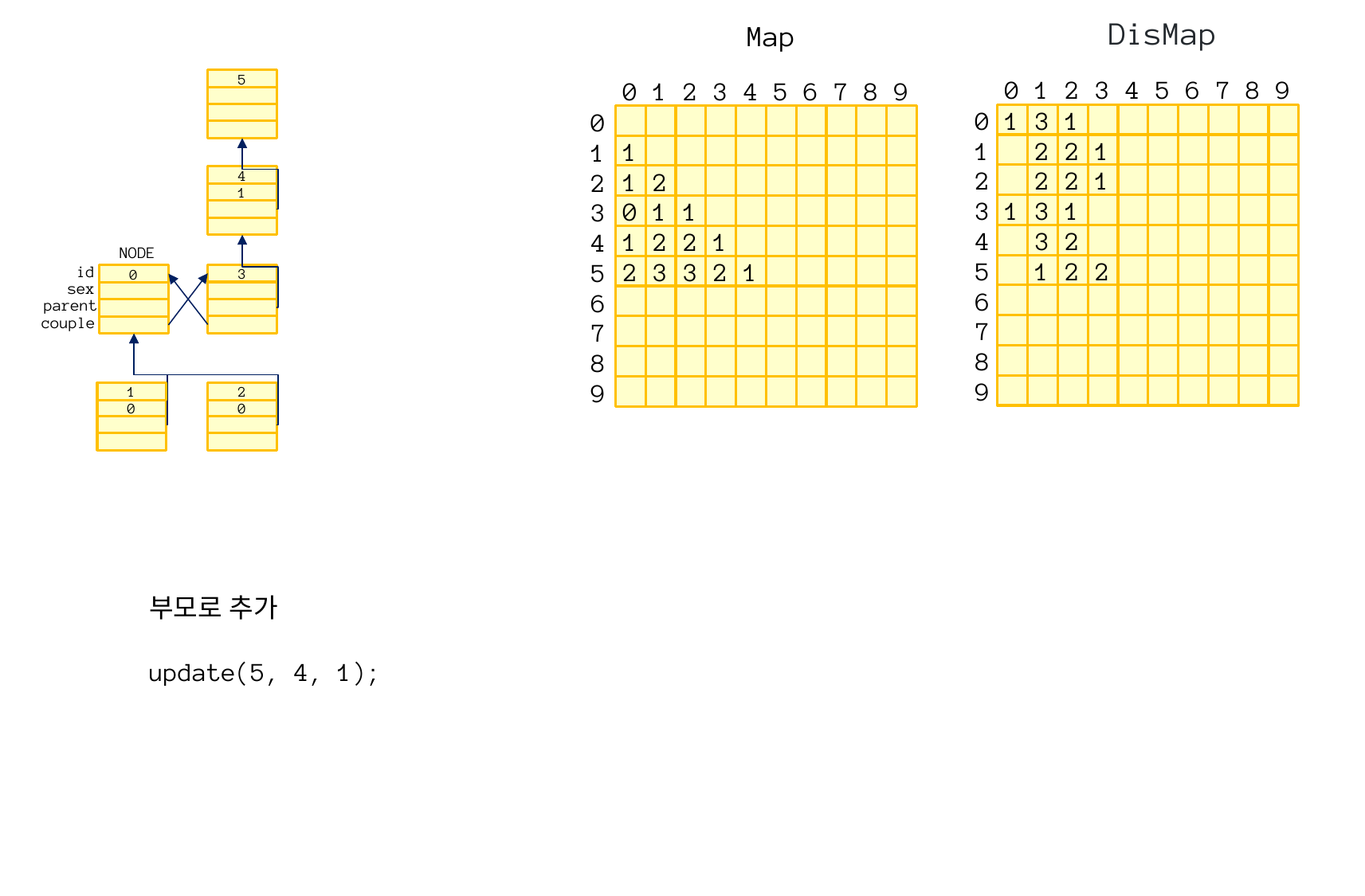

DisMap
Map
5
0
1
2
3
4
5
6
7
8
9
0
1
2
3
4
5
6
7
8
9

0
1
3
1

0

1

2
2
1

1

1
2

2
2
1

1
2

4
2
1
3
1
3
1

0
1
1

3

4

3
2

1
2
2
1

4
NODE
id
5

1
2
2

2
3
3
2
1

5
3
0
sex

parent
6

6

couple
7

7
8

8
9

9
1
2
0
0

부모로 추가

update(5, 4, 1);